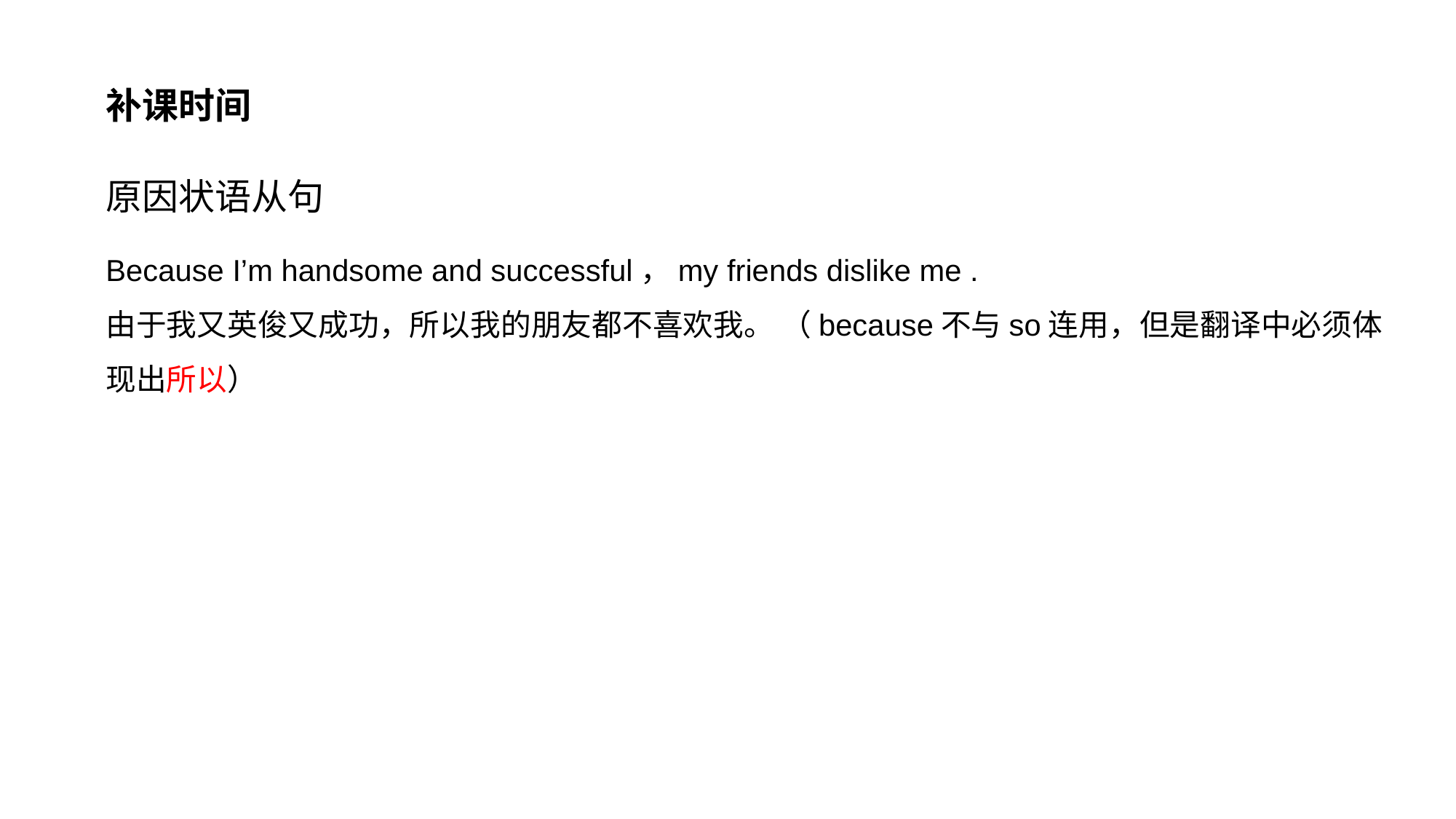

补课时间
原因状语从句
Because I’m handsome and successful，my friends dislike me .
由于我又英俊又成功，所以我的朋友都不喜欢我。 （because不与so连用，但是翻译中必须体现出所以）